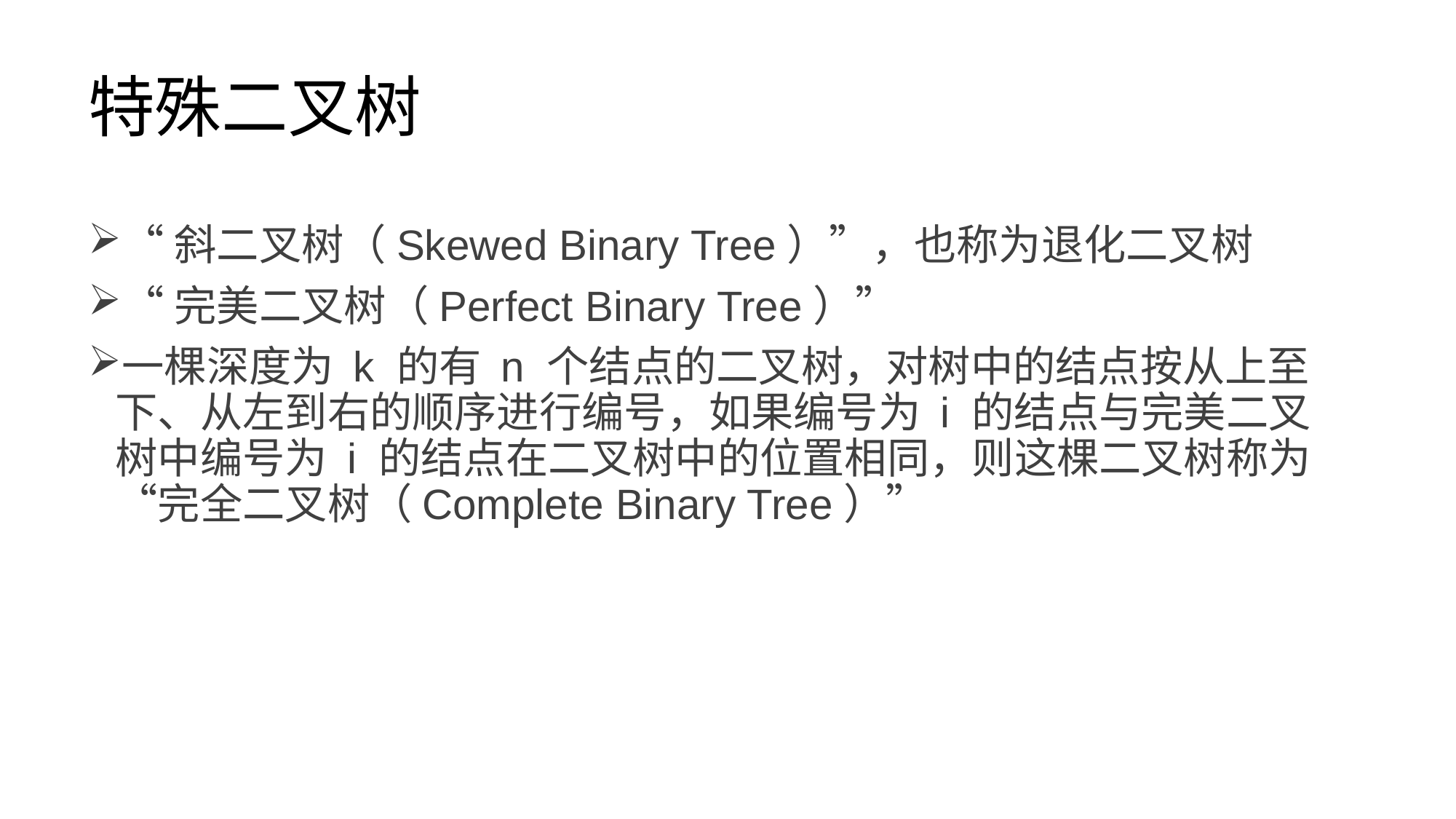

# 特殊二叉树
“斜二叉树（Skewed Binary Tree）”，也称为退化二叉树
“完美二叉树（Perfect Binary Tree）”
一棵深度为 k 的有 n 个结点的二叉树，对树中的结点按从上至下、从左到右的顺序进行编号，如果编号为 i 的结点与完美二叉树中编号为 i 的结点在二叉树中的位置相同，则这棵二叉树称为“完全二叉树（Complete Binary Tree）”